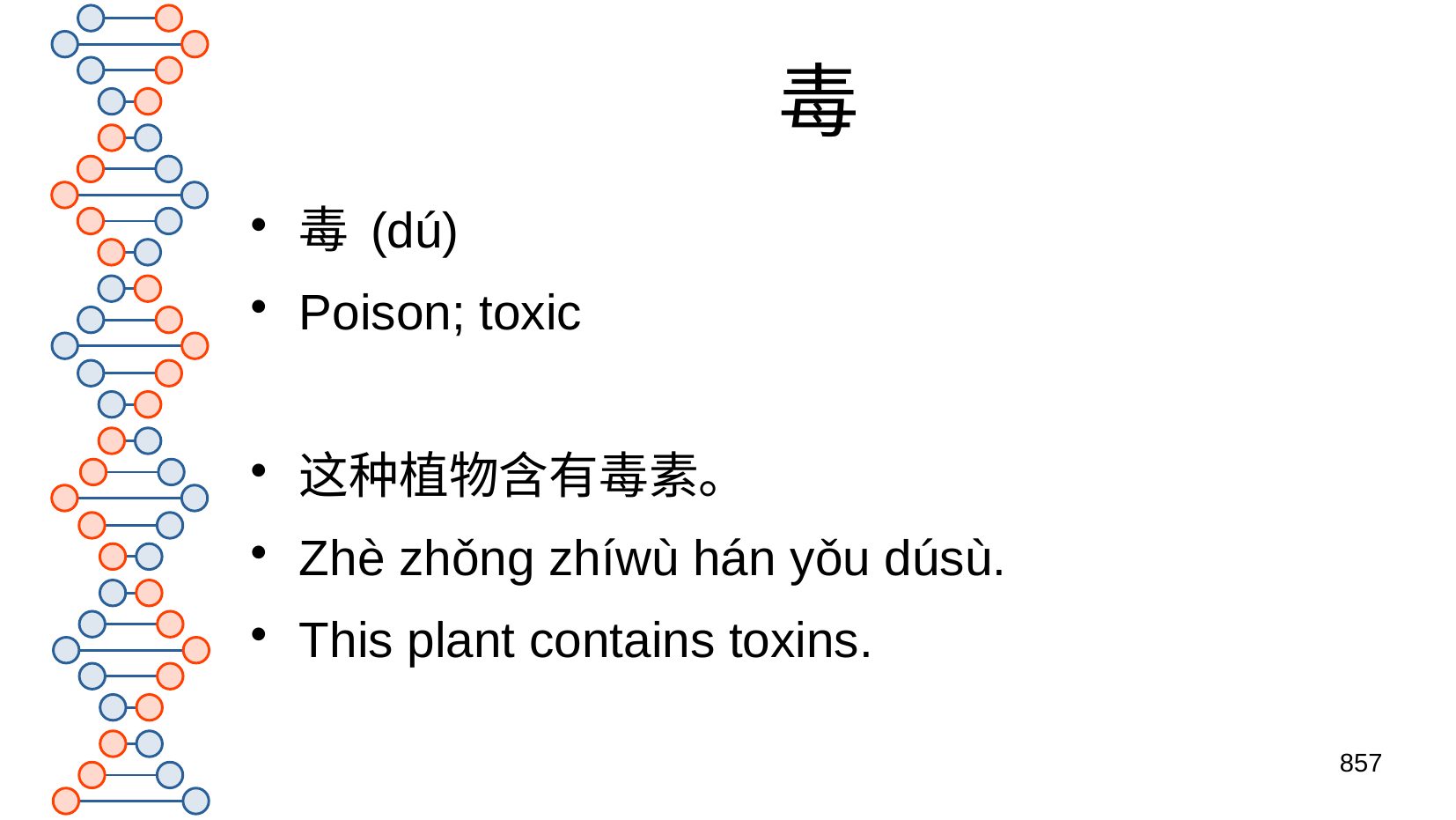

# 毒
毒 (dú)
Poison; toxic

这种植物含有毒素。
Zhè zhǒng zhíwù hán yǒu dúsù.
This plant contains toxins.

857